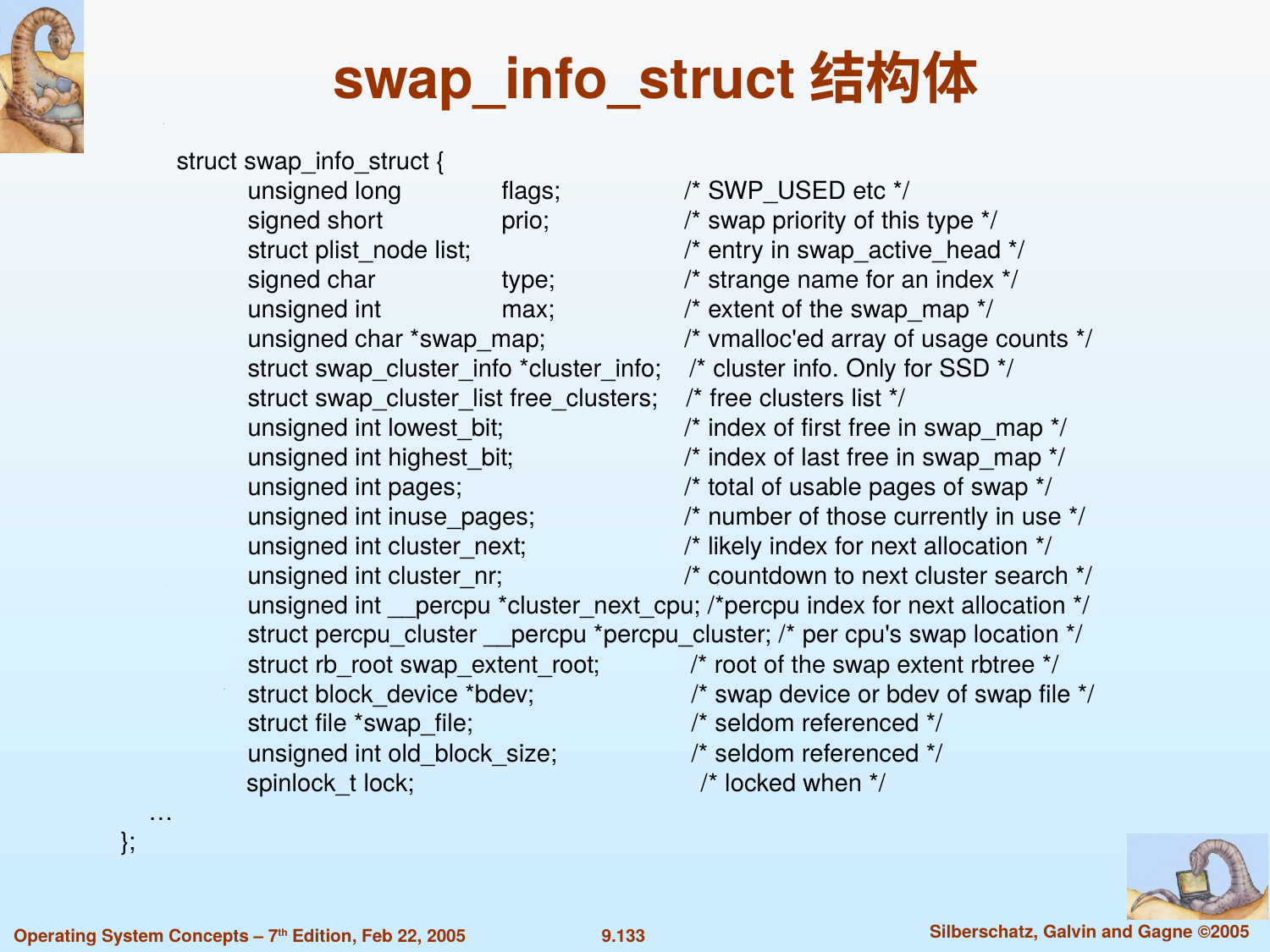

swap_info_struct结构体
        struct swap_info_struct {
	unsigned long	flags;	        /* SWP_USED etc */
	signed short	prio;	        /* swap priority of this type */
	struct plist_node list;		        /* entry in swap_active_head */
	signed char	type;	        /* strange name for an index */
	unsigned int	max;	        /* extent of the swap_map */
	unsigned char *swap_map;	        /* vmalloc'ed array of usage counts */
	struct swap_cluster_info *cluster_info;    /* cluster info. Only for SSD */
	struct swap_cluster_list free_clusters;    /* free clusters list */
	unsigned int lowest_bit;	        /* index of first free in swap_map */
	unsigned int highest_bit;	        /* index of last free in swap_map */
	unsigned int pages;		        /* total of usable pages of swap */
	unsigned int inuse_pages;	        /* number of those currently in use */
	unsigned int cluster_next;	        /* likely index for next allocation */
	unsigned int cluster_nr;	        /* countdown to next cluster search */
	unsigned int __percpu *cluster_next_cpu; /*percpu index for next allocation */
	struct percpu_cluster __percpu *percpu_cluster; /* per cpu's swap location */
	struct rb_root swap_extent_root;             /* root of the swap extent rbtree */
	struct block_device *bdev;	         /* swap device or bdev of swap file */
	struct file *swap_file;		         /* seldom referenced */
	unsigned int old_block_size;	         /* seldom referenced */
                  spinlock_t lock;                                         /* locked when */
    …
};